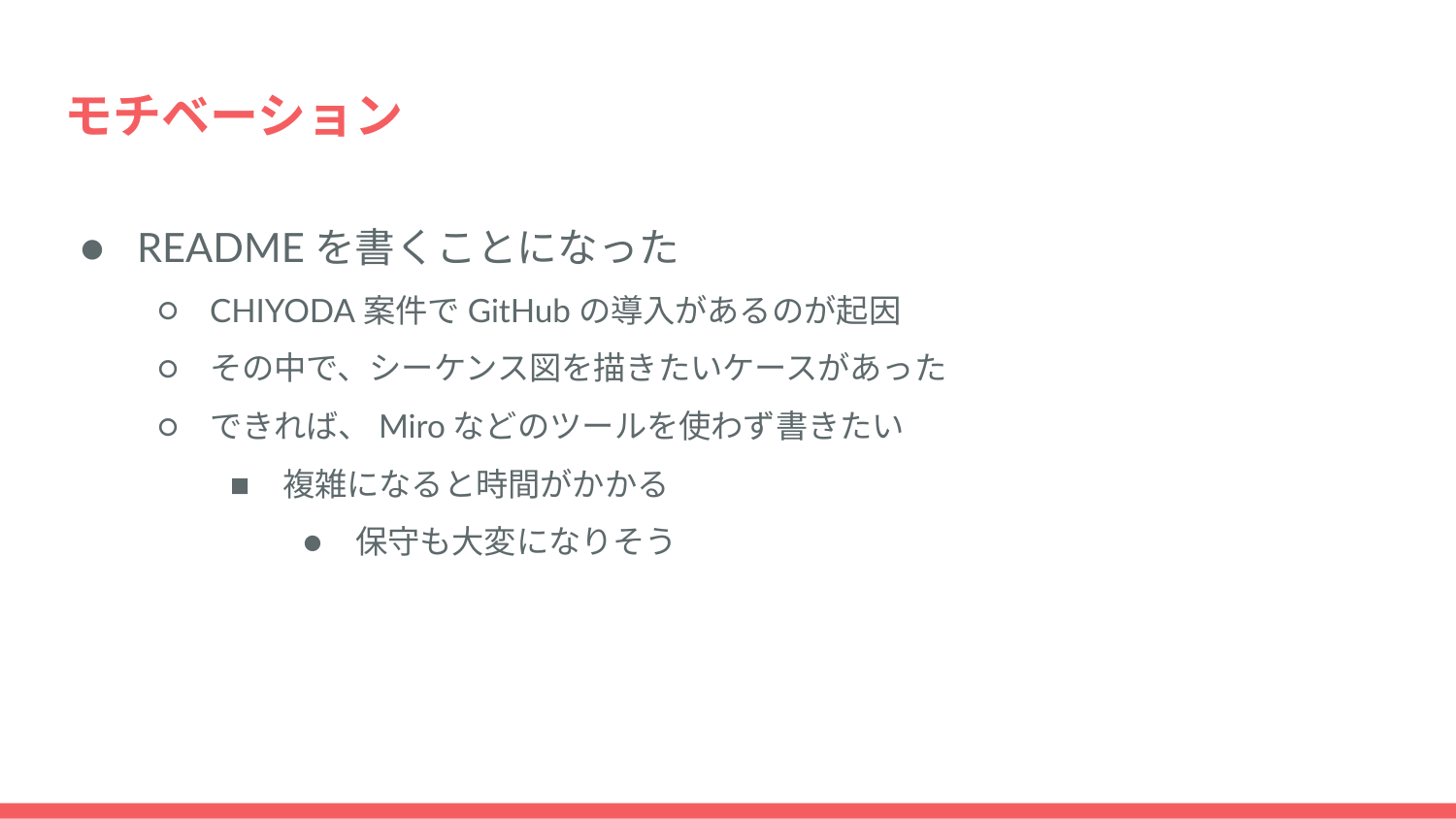

# モチベーション
READMEを書くことになった
CHIYODA案件でGitHubの導入があるのが起因
その中で、シーケンス図を描きたいケースがあった
できれば、Miroなどのツールを使わず書きたい
複雑になると時間がかかる
保守も大変になりそう